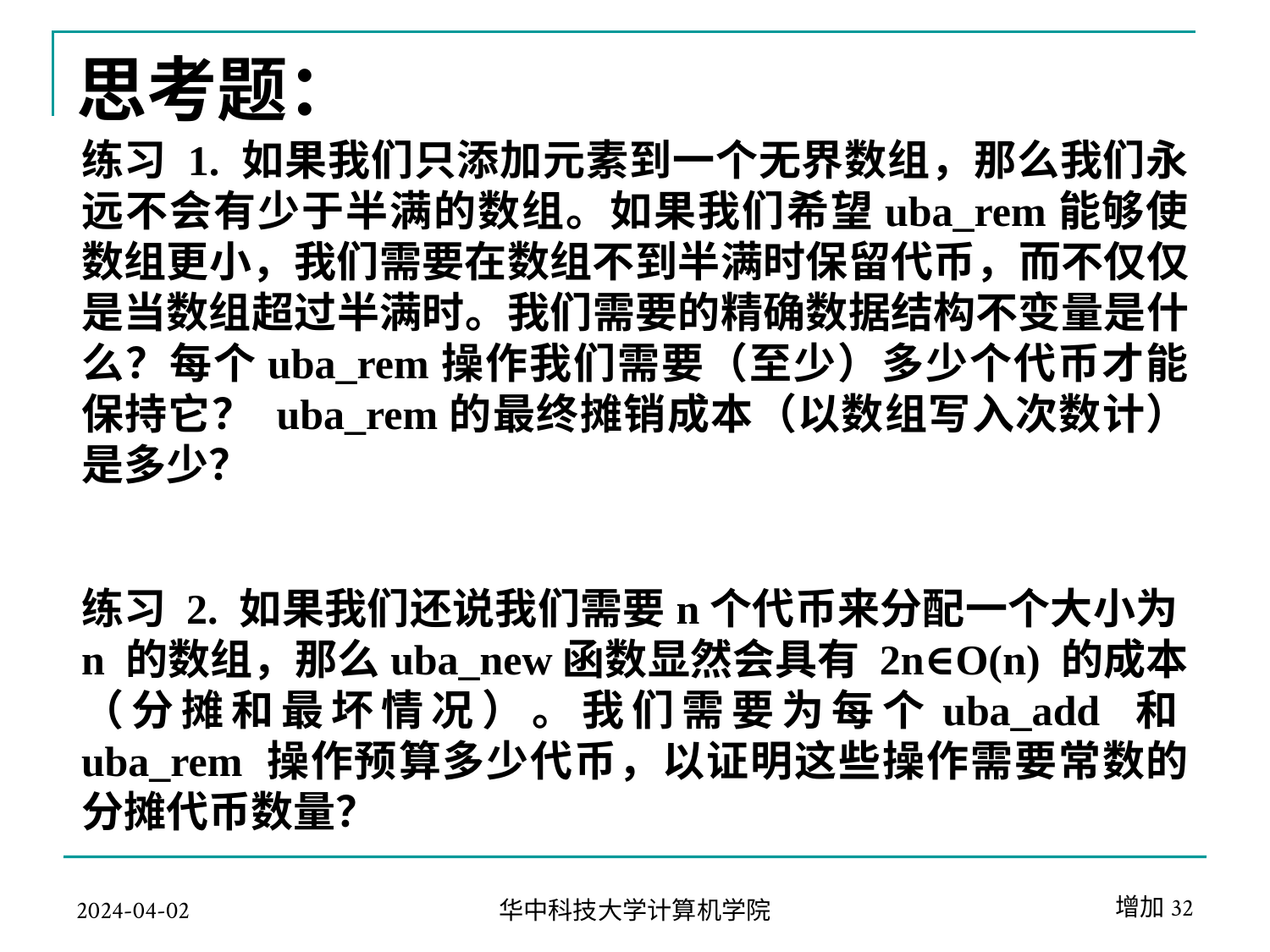

# 思考题：
练习 1. 如果我们只添加元素到一个无界数组，那么我们永远不会有少于半满的数组。如果我们希望uba_rem能够使数组更小，我们需要在数组不到半满时保留代币，而不仅仅是当数组超过半满时。我们需要的精确数据结构不变量是什么？每个uba_rem操作我们需要（至少）多少个代币才能保持它？ uba_rem的最终摊销成本（以数组写入次数计）是多少？

练习 2. 如果我们还说我们需要n个代币来分配一个大小为n 的数组，那么uba_new函数显然会具有 2n∈O(n) 的成本（分摊和最坏情况）。我们需要为每个uba_add 和uba_rem 操作预算多少代币，以证明这些操作需要常数的分摊代币数量？

2024-04-02
增加32
华中科技大学计算机学院